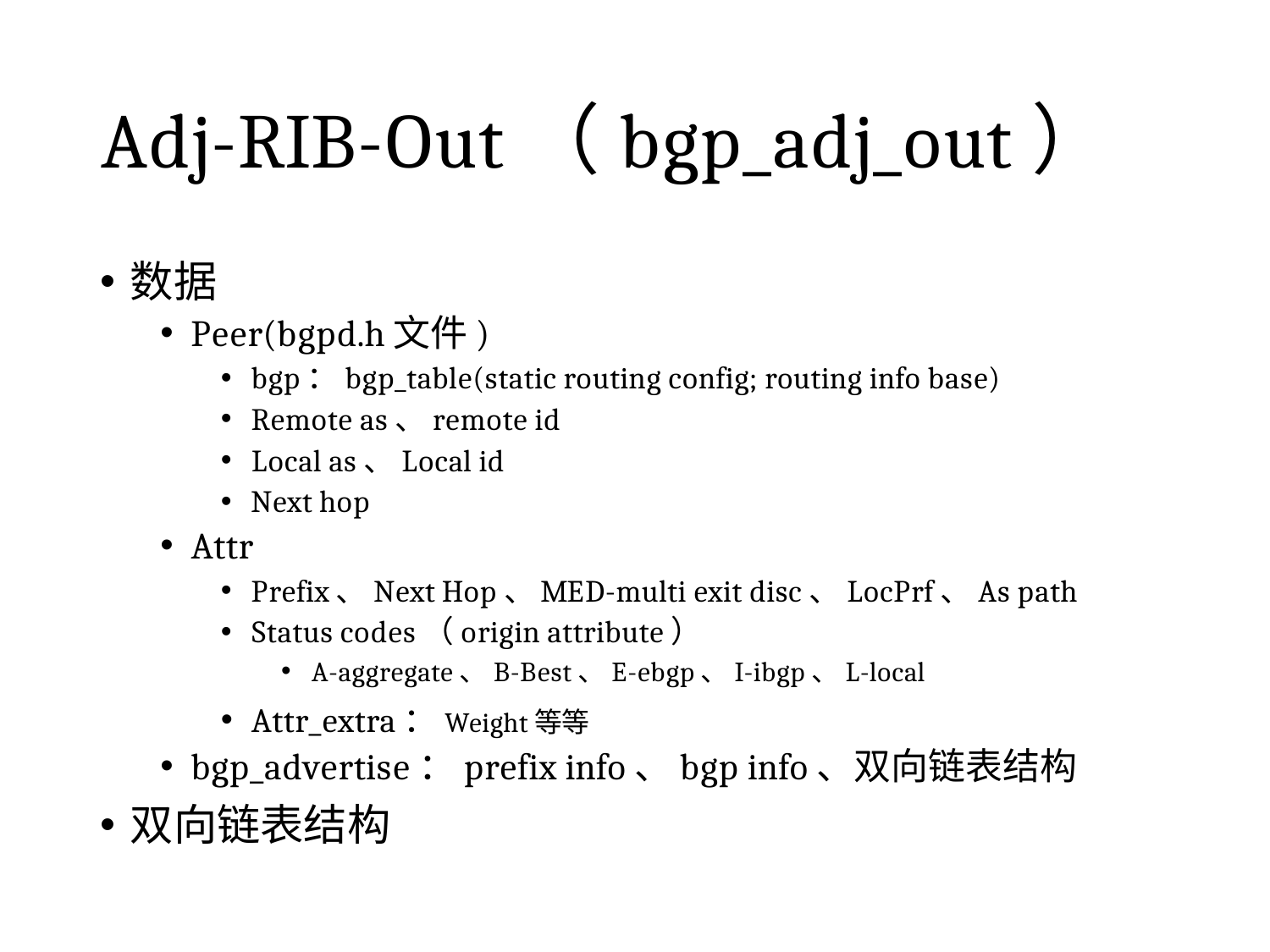

# Adj-RIB-Out（bgp_adj_out）
数据
Peer(bgpd.h文件)
bgp：bgp_table(static routing config; routing info base)
Remote as、remote id
Local as、Local id
Next hop
Attr
Prefix、Next Hop、MED-multi exit disc、LocPrf、As path
Status codes（origin attribute）
A-aggregate、B-Best、E-ebgp、I-ibgp、L-local
Attr_extra：Weight等等
bgp_advertise：prefix info、bgp info、双向链表结构
双向链表结构